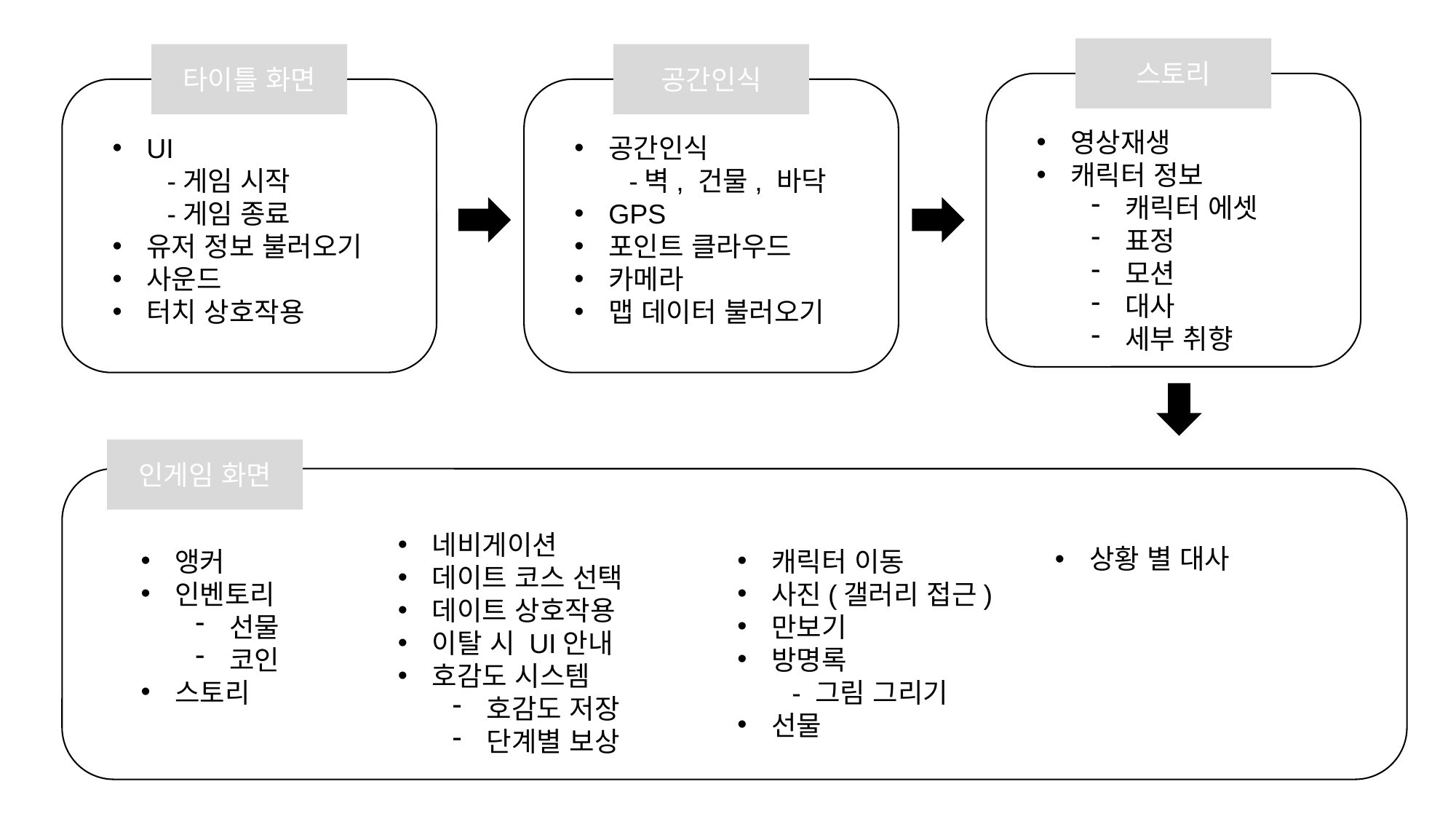

스토리
타이틀 화면
공간인식

영상재생
캐릭터 정보
캐릭터 에셋
표정
모션
대사
세부 취향
UI
-게임 시작
-게임 종료
유저 정보 불러오기
사운드
터치 상호작용
공간인식
-벽, 건물, 바닥
GPS
포인트 클라우드
카메라
맵 데이터 불러오기

인게임 화면

네비게이션
데이트 코스 선택
데이트 상호작용
이탈 시 UI안내
호감도 시스템
호감도 저장
단계별 보상
상황 별 대사
앵커
인벤토리
선물
코인
스토리
캐릭터 이동
사진(갤러리 접근)
만보기
방명록
- 그림 그리기
선물